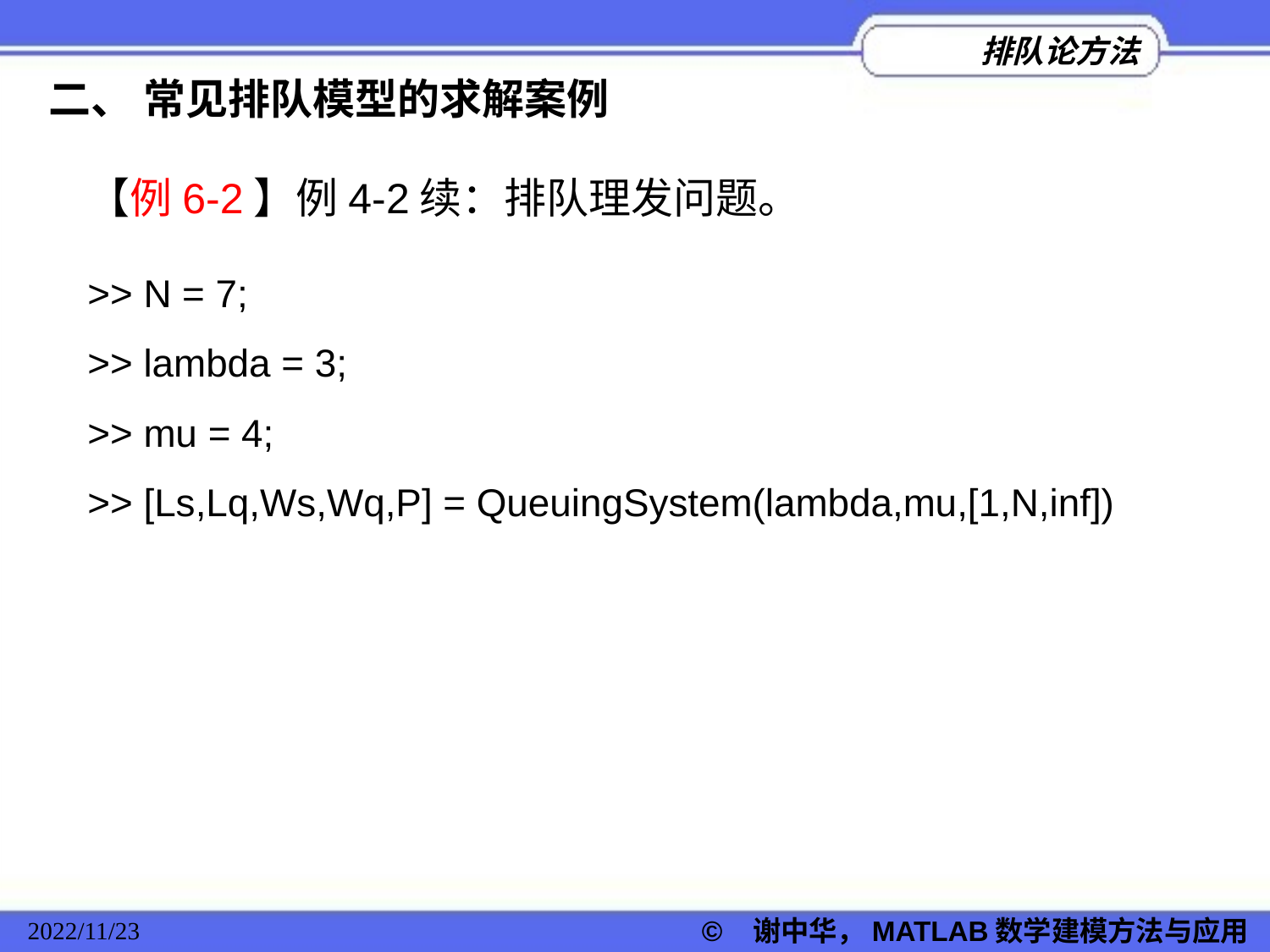

二、 常见排队模型的求解案例
【例6-2】例4-2续：排队理发问题。
>> N = 7;
>> lambda = 3;
>> mu = 4;
>> [Ls,Lq,Ws,Wq,P] = QueuingSystem(lambda,mu,[1,N,inf])
2022/11/23
©   谢中华，MATLAB数学建模方法与应用